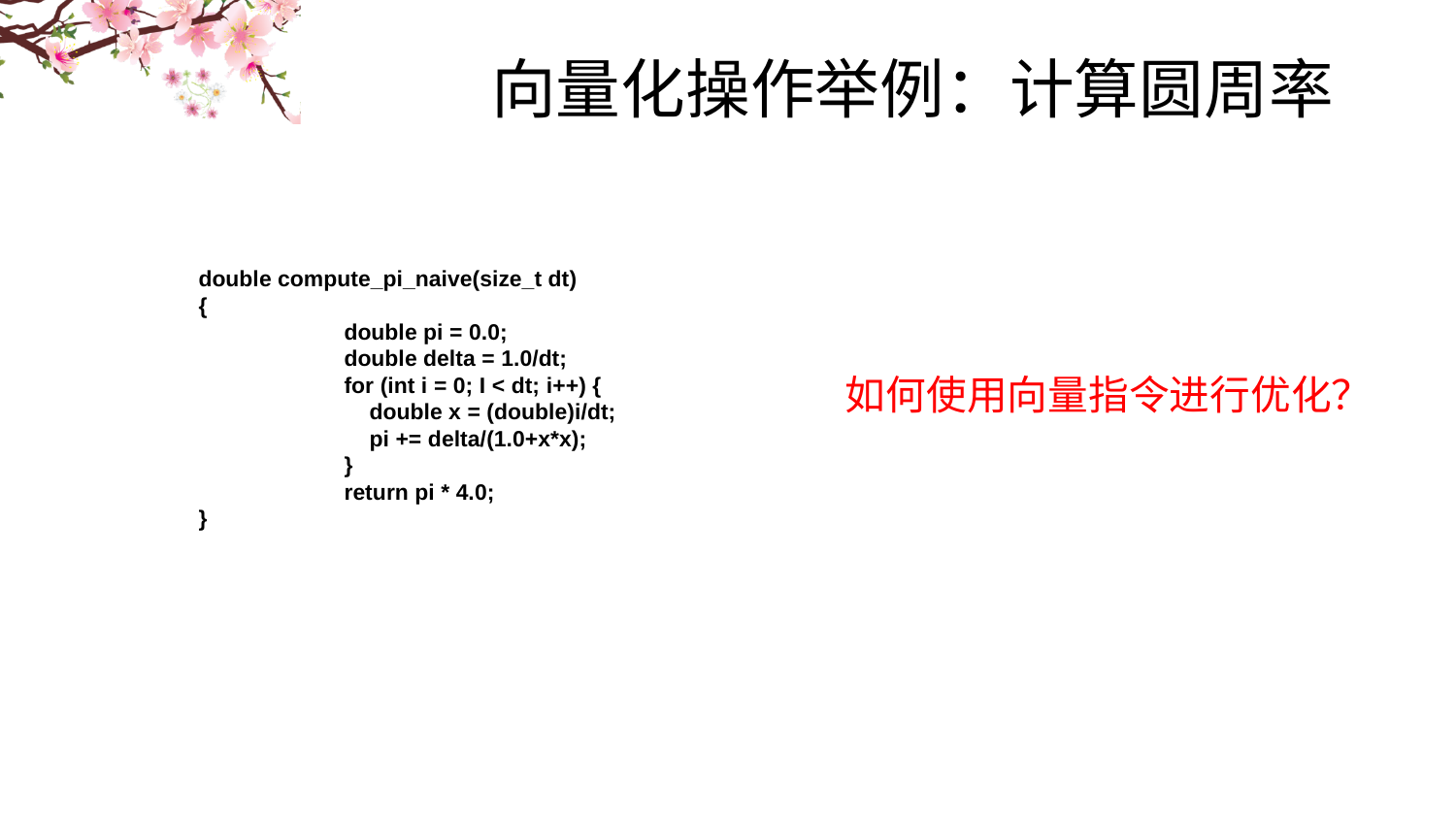

# 向量化操作举例：计算圆周率
double compute_pi_naive(size_t dt)
{
	double pi = 0.0;
	double delta = 1.0/dt;
	for (int i = 0; I < dt; i++) {
	    double x = (double)i/dt;
	    pi += delta/(1.0+x*x);
	}
	return pi * 4.0;
}
如何使用向量指令进行优化？